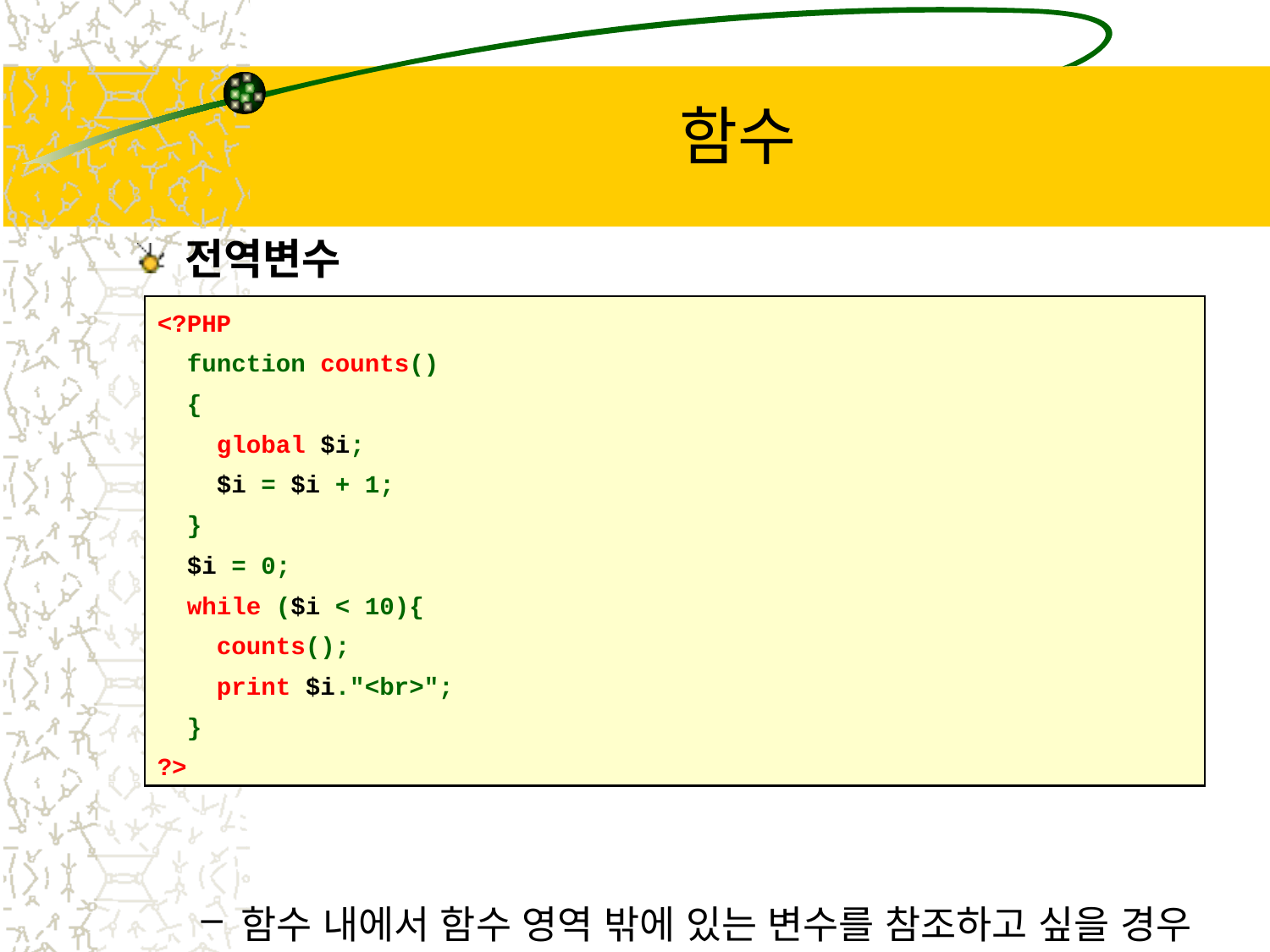

# 함수
전역변수

함수 내에서 함수 영역 밖에 있는 변수를 참조하고 싶을 경우 참조하려는 변수를 global로 선언하고 그 변수를 전역(global)변수라 부름
<?PHP
  function counts()
  {
    global $i;
    $i = $i + 1;
  }
  $i = 0;
  while ($i < 10){
    counts();
    print $i."<br>";
  }
?>